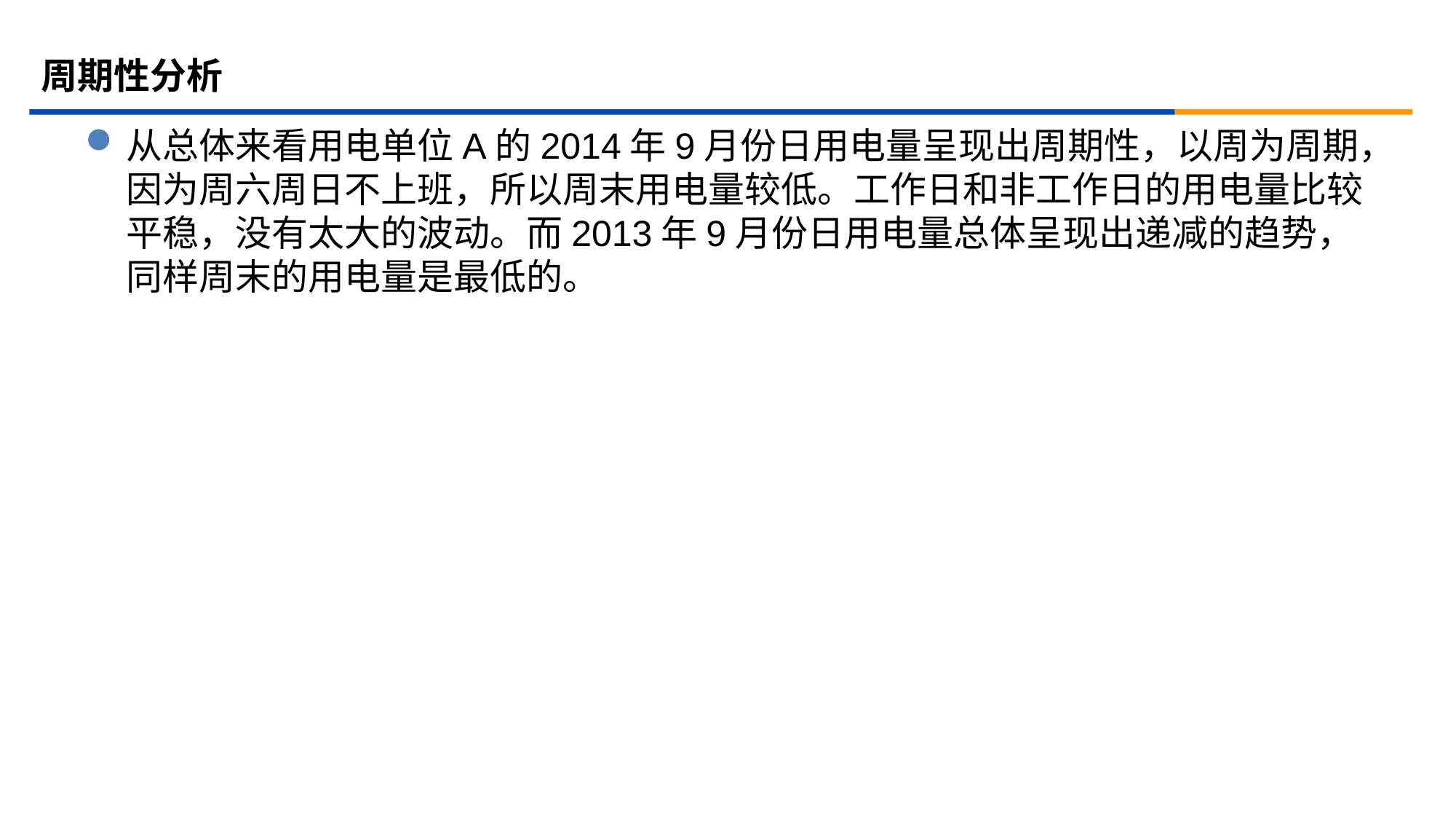

# 周期性分析
从总体来看用电单位A的2014年9月份日用电量呈现出周期性，以周为周期，因为周六周日不上班，所以周末用电量较低。工作日和非工作日的用电量比较平稳，没有太大的波动。而2013年9月份日用电量总体呈现出递减的趋势，同样周末的用电量是最低的。